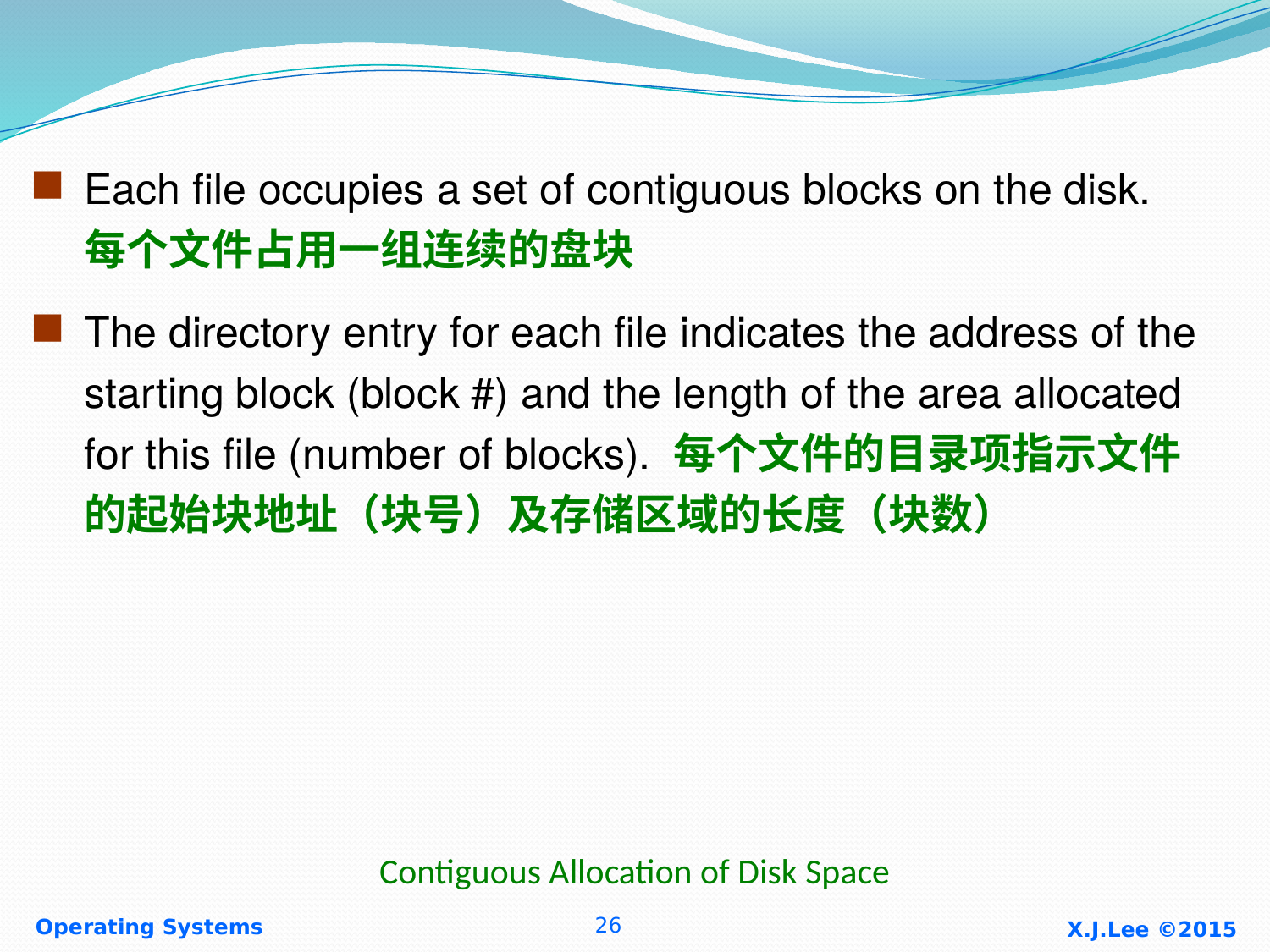

Each file occupies a set of contiguous blocks on the disk.  每个文件占用一组连续的盘块
The directory entry for each file indicates the address of the starting block (block #) and the length of the area allocated for this file (number of blocks). 每个文件的目录项指示文件的起始块地址（块号）及存储区域的长度（块数）
# Contiguous Allocation of Disk Space
Operating Systems
X.J.Lee ©2015
26